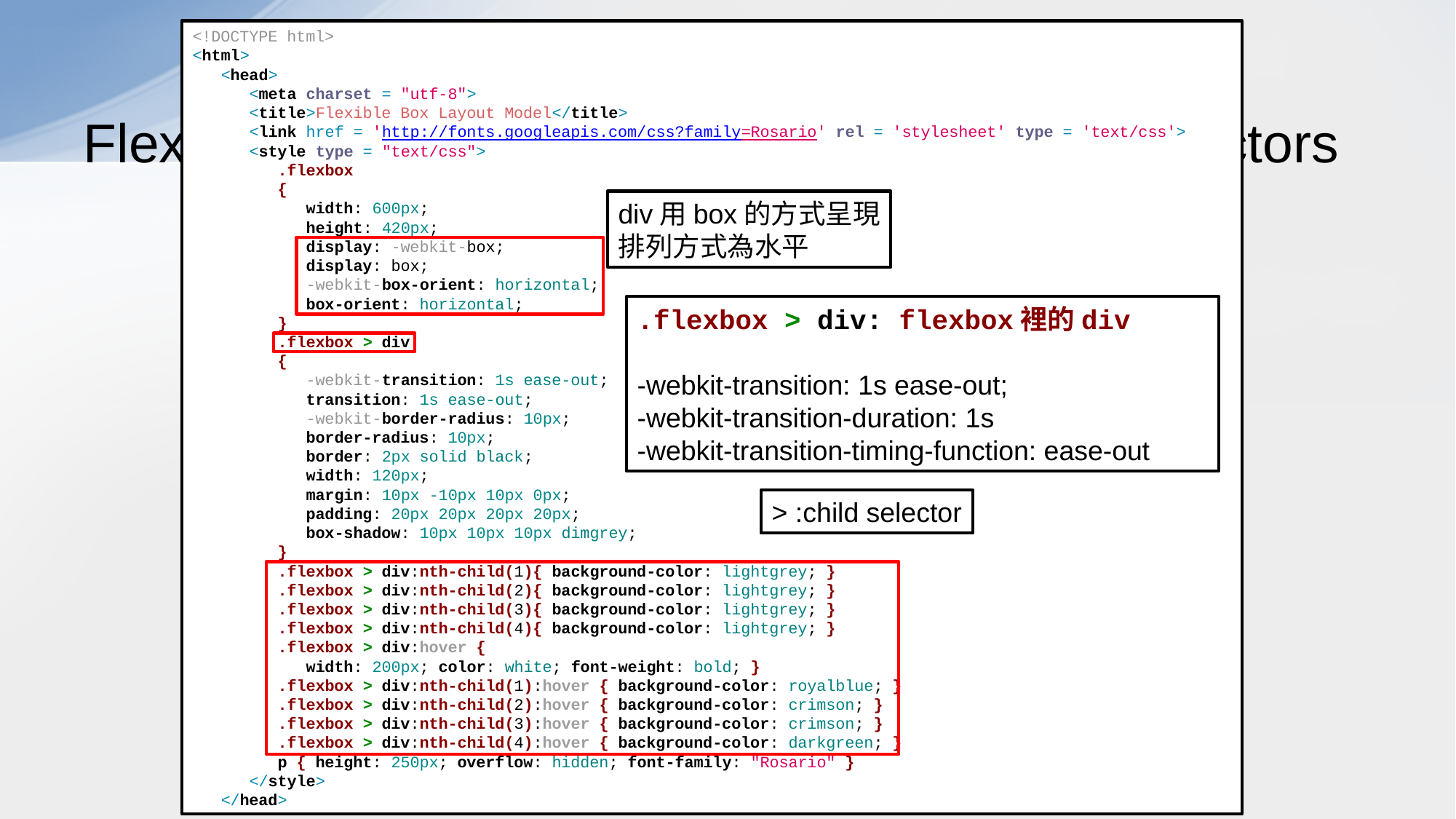

<!DOCTYPE html>
<html>
   <head>
      <meta charset = "utf-8">
      <title>Flexible Box Layout Model</title>
      <link href = 'http://fonts.googleapis.com/css?family=Rosario' rel = 'stylesheet' type = 'text/css'>
      <style type = "text/css">
         .flexbox
         {
            width: 600px;
            height: 420px;
            display: -webkit-box;
            display: box;
            -webkit-box-orient: horizontal;
            box-orient: horizontal;
         }
         .flexbox > div
         {
            -webkit-transition: 1s ease-out;
            transition: 1s ease-out;
            -webkit-border-radius: 10px;
            border-radius: 10px;
            border: 2px solid black;
            width: 120px;
            margin: 10px -10px 10px 0px;
            padding: 20px 20px 20px 20px;
            box-shadow: 10px 10px 10px dimgrey;
         }
         .flexbox > div:nth-child(1){ background-color: lightgrey; }
         .flexbox > div:nth-child(2){ background-color: lightgrey; }
         .flexbox > div:nth-child(3){ background-color: lightgrey; }
         .flexbox > div:nth-child(4){ background-color: lightgrey; }
         .flexbox > div:hover {
            width: 200px; color: white; font-weight: bold; }
         .flexbox > div:nth-child(1):hover { background-color: royalblue; }
         .flexbox > div:nth-child(2):hover { background-color: crimson; }
         .flexbox > div:nth-child(3):hover { background-color: crimson; }
         .flexbox > div:nth-child(4):hover { background-color: darkgreen; }
         p { height: 250px; overflow: hidden; font-family: "Rosario" }
      </style>
   </head>
# Flexible Box Layout Module and :nth-child Selectors

div用box的方式呈現
排列方式為水平

.flexbox > div: flexbox裡的div

-webkit-transition: 1s ease-out;
-webkit-transition-duration: 1s
-webkit-transition-timing-function: ease-out

> :child selector

74